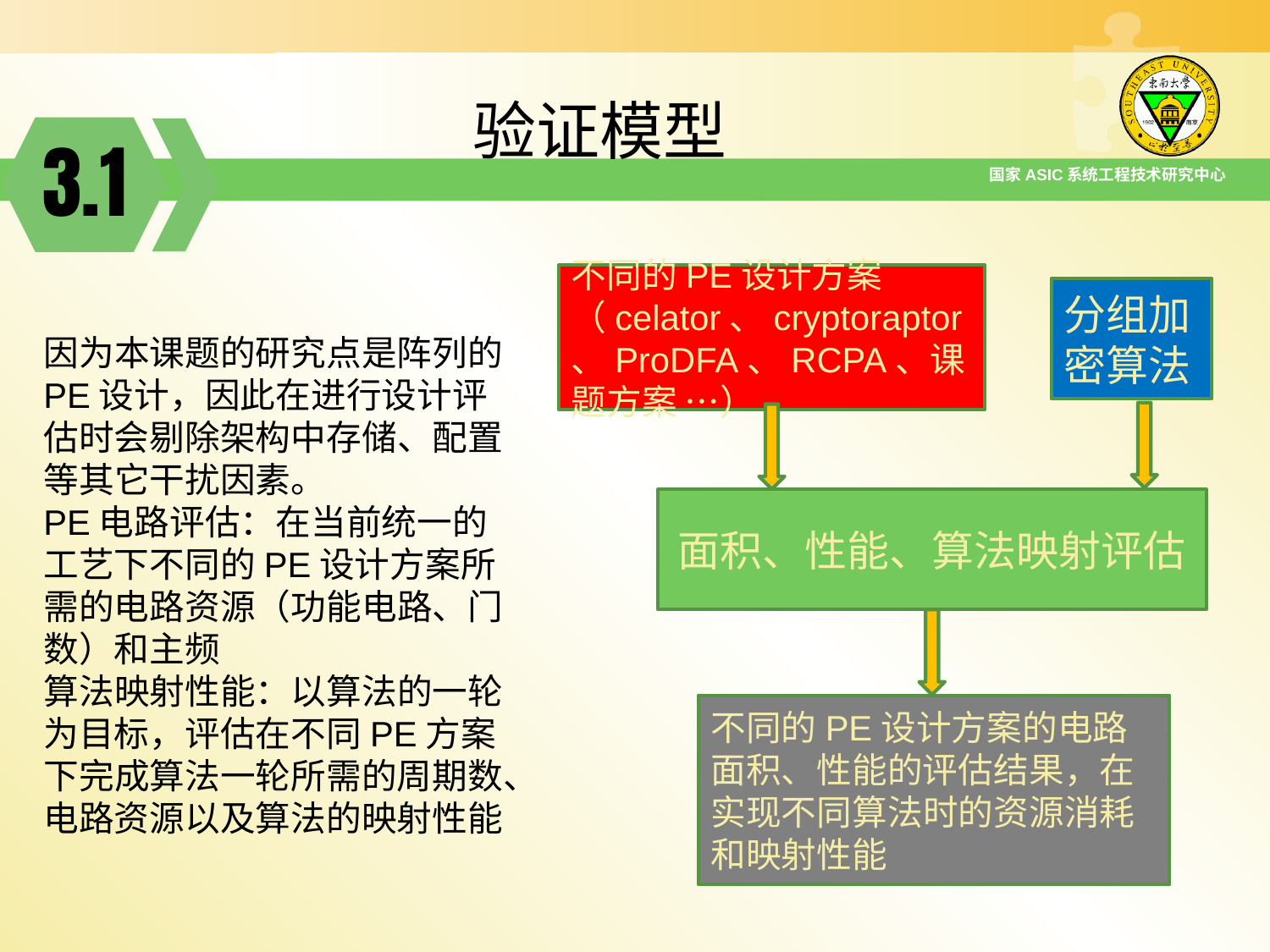

验证模型
3.1

国家ASIC系统工程技术研究中心
不同的PE设计方案（celator、cryptoraptor、ProDFA、RCPA、课题方案 …）
分组加密算法
因为本课题的研究点是阵列的PE设计，因此在进行设计评估时会剔除架构中存储、配置等其它干扰因素。
PE电路评估：在当前统一的工艺下不同的PE设计方案所需的电路资源（功能电路、门数）和主频
算法映射性能：以算法的一轮为目标，评估在不同PE方案下完成算法一轮所需的周期数、电路资源以及算法的映射性能

面积、性能、算法映射评估

不同的PE设计方案的电路面积、性能的评估结果，在实现不同算法时的资源消耗和映射性能